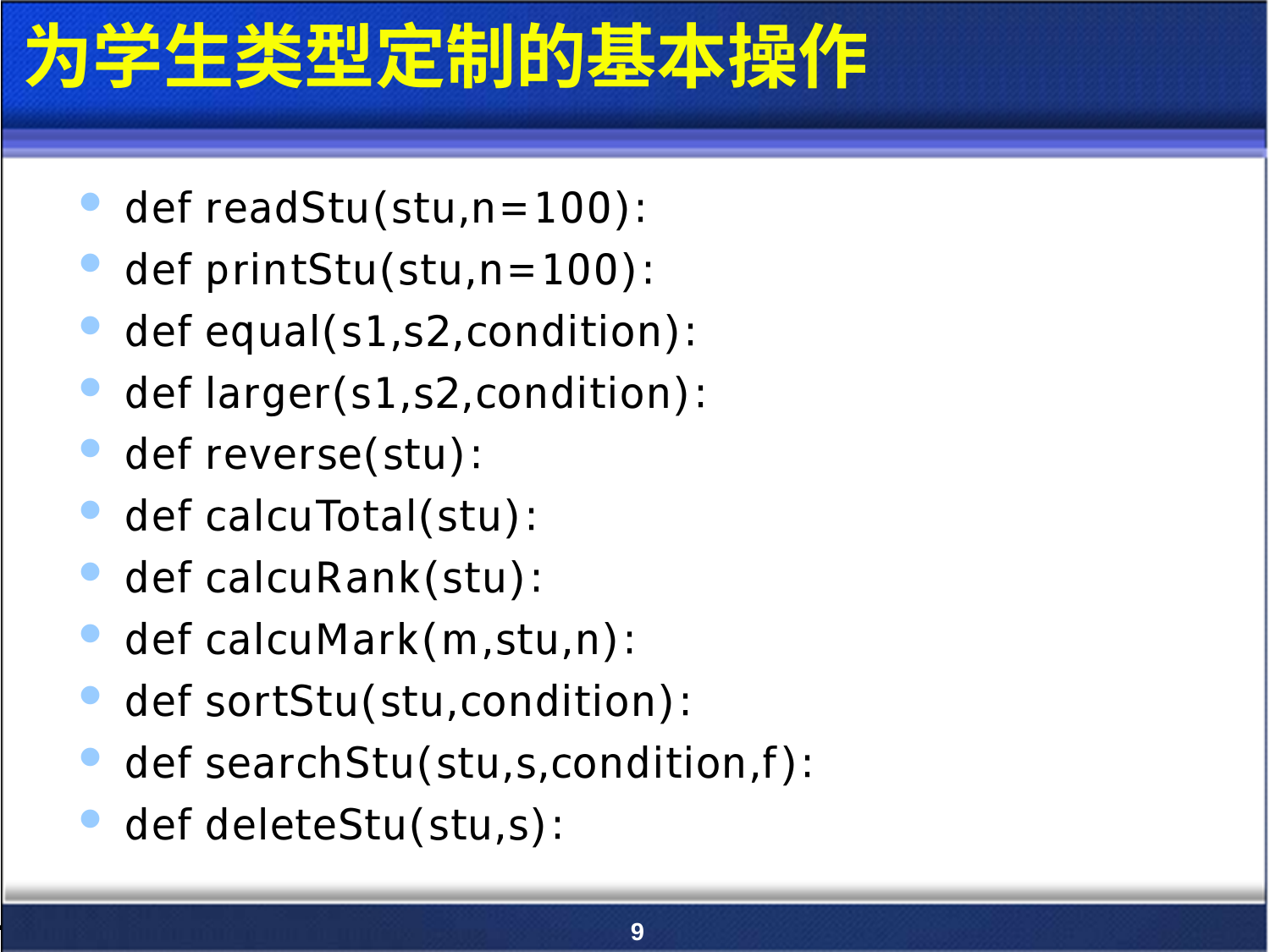

# 为学生类型定制的基本操作
def readStu(stu,n=100):
def printStu(stu,n=100):
def equal(s1,s2,condition):
def larger(s1,s2,condition):
def reverse(stu):
def calcuTotal(stu):
def calcuRank(stu):
def calcuMark(m,stu,n):
def sortStu(stu,condition):
def searchStu(stu,s,condition,f):
def deleteStu(stu,s):

9